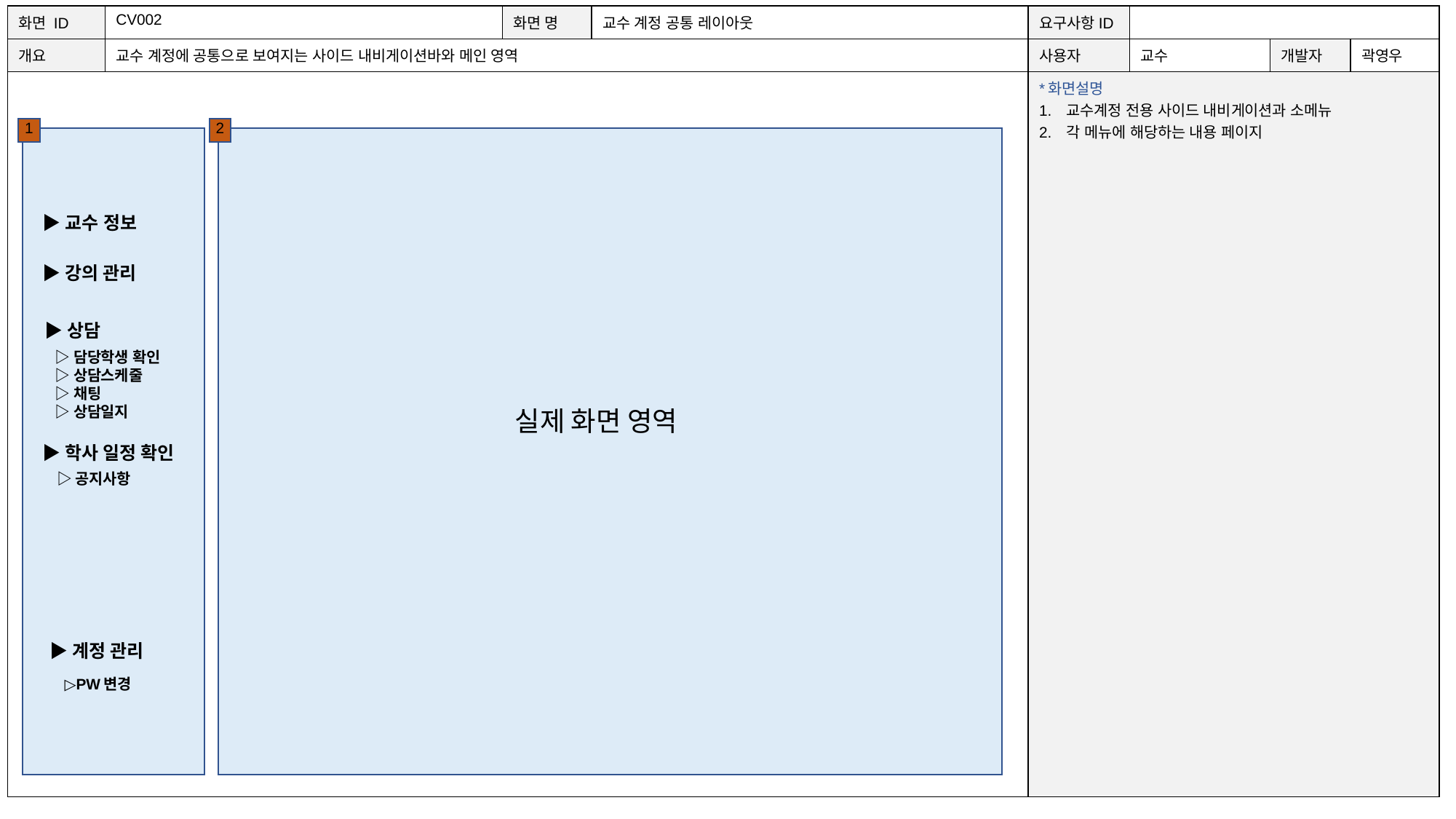

| 화면 ID | CV002 | 화면 명 | 교수 계정 공통 레이아웃 | 요구사항ID |  |  |  |
| --- | --- | --- | --- | --- | --- | --- | --- |
| 개요 | 교수 계정에 공통으로 보여지는 사이드 내비게이션바와 메인 영역 |  |  | 사용자 | 교수 | 개발자 | 곽영우 |
|  |  |  |  | \*화면설명 교수계정 전용 사이드 내비게이션과 소메뉴 각 메뉴에 해당하는 내용 페이지 |  |  |  |

1
2

▶교수 정보
▶강의 관리
▶상담
▷담당학생 확인
▷상담스케줄
▷채팅
▷상담일지

실제 화면 영역
▶학사 일정 확인
▷공지사항

▶계정 관리
▷PW변경